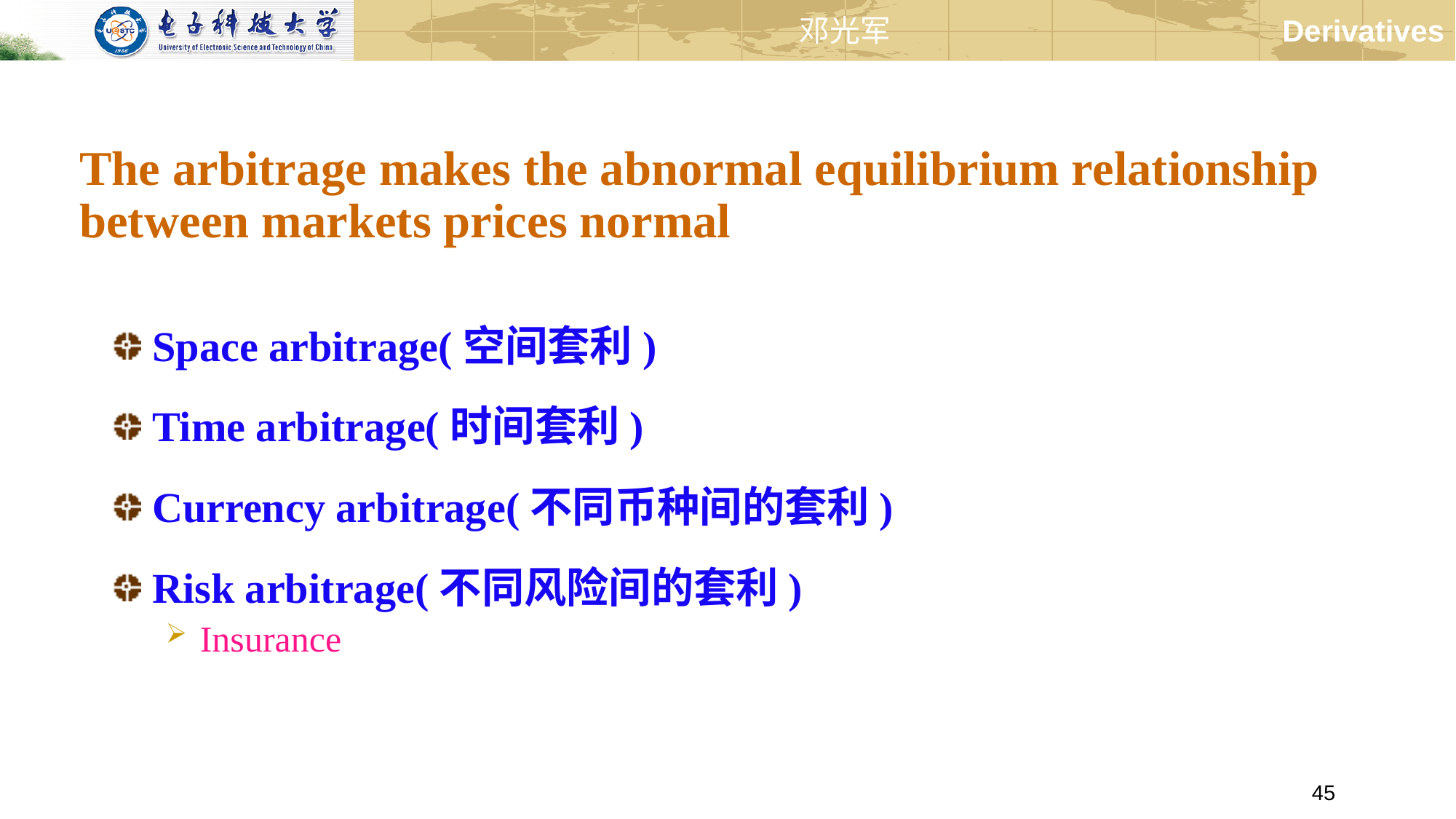

# The arbitrage makes the abnormal equilibrium relationship between markets prices normal
Space arbitrage(空间套利)
Time arbitrage(时间套利)
Currency arbitrage(不同币种间的套利)
Risk arbitrage(不同风险间的套利)
Insurance